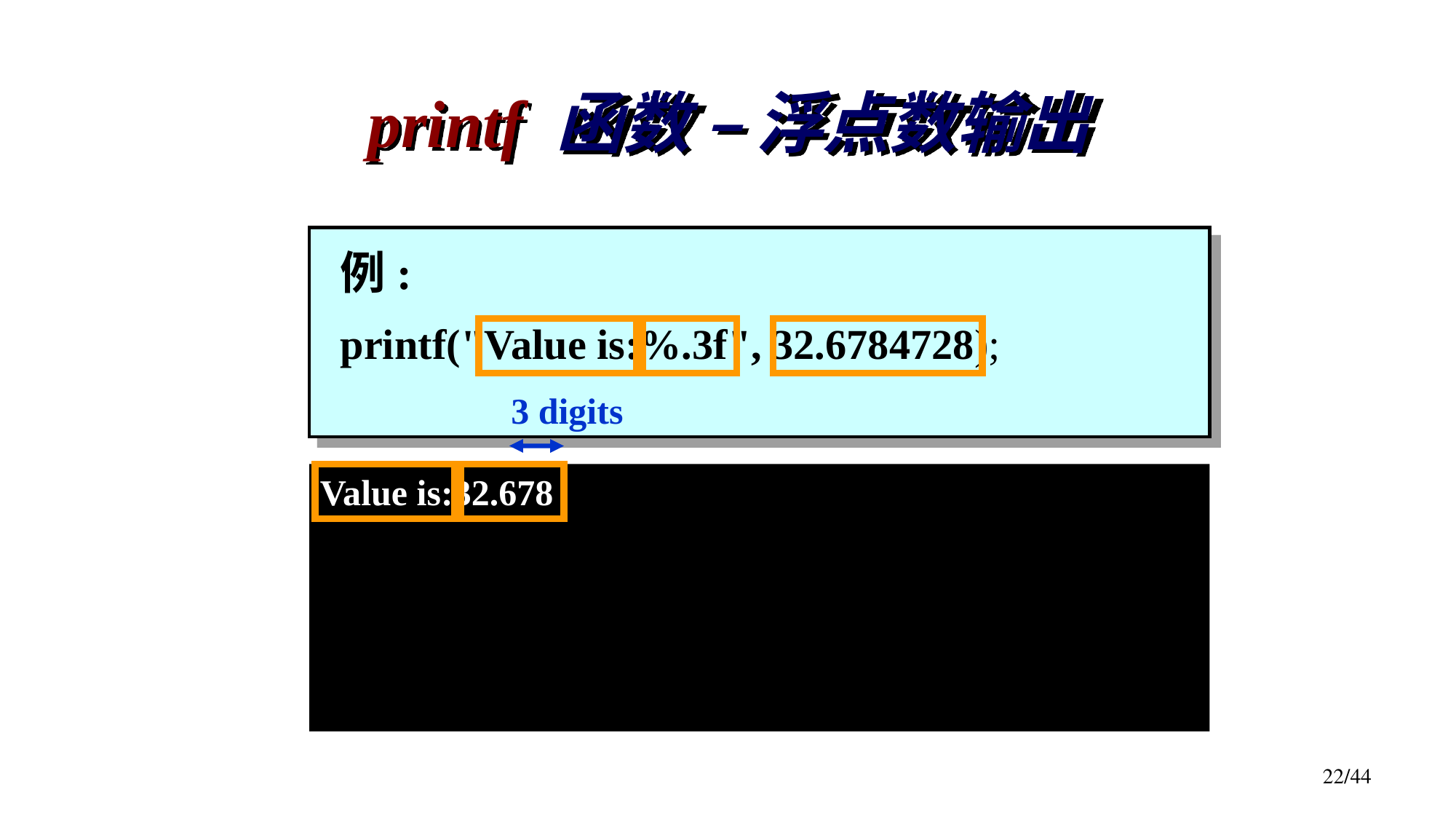

# printf 函数 – 浮点数输出
例:
printf("Value is:%.3f", 32.6784728);

3 digits

Value is:32.678